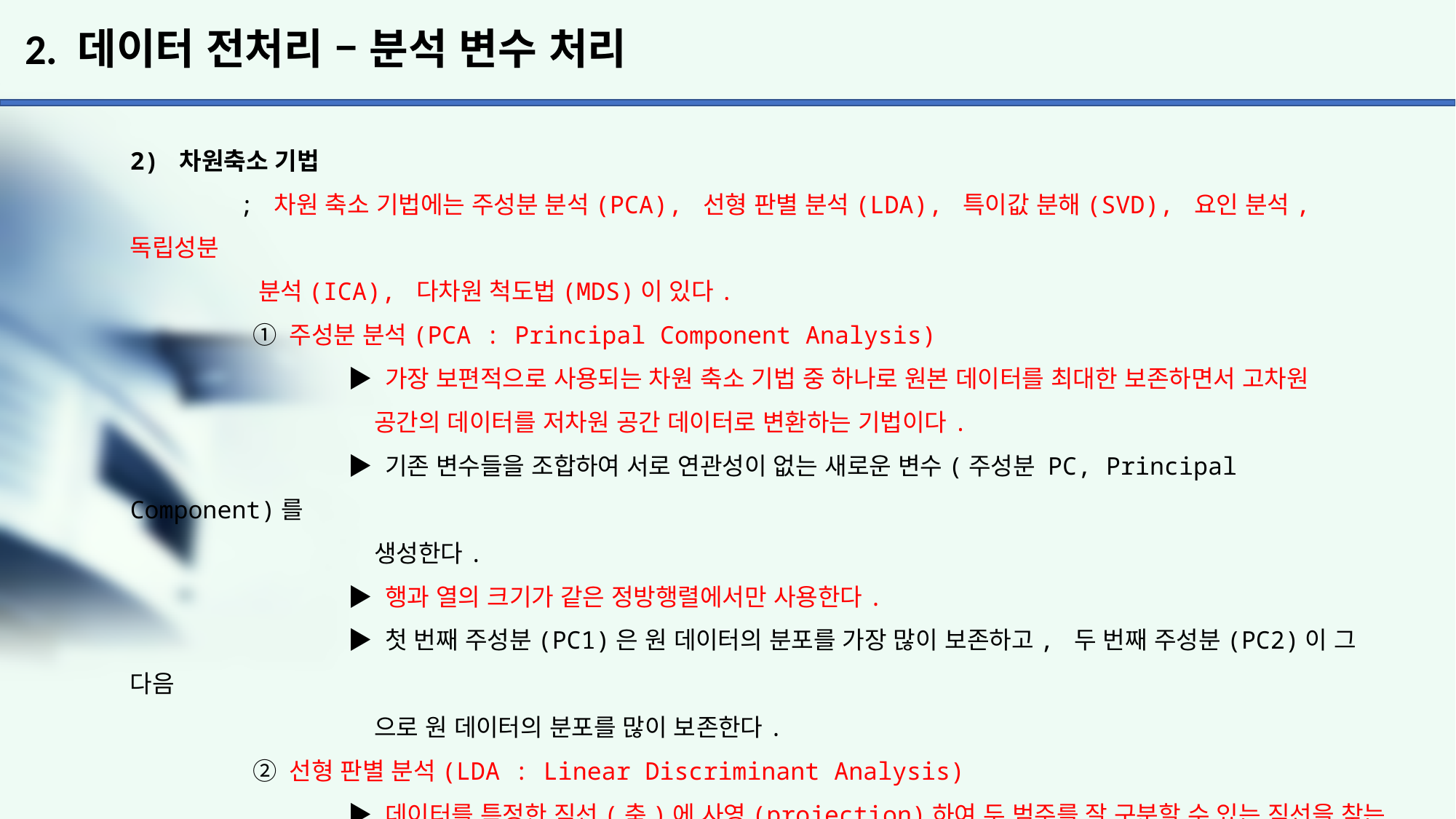

# 2. 데이터 전처리 – 분석 변수 처리
2) 차원축소 기법
	; 차원 축소 기법에는 주성분 분석(PCA), 선형 판별 분석(LDA), 특이값 분해(SVD), 요인 분석, 독립성분
	  분석(ICA), 다차원 척도법(MDS)이 있다.
	  ① 주성분 분석(PCA : Principal Component Analysis)
		▶ 가장 보편적으로 사용되는 차원 축소 기법 중 하나로 원본 데이터를 최대한 보존하면서 고차원
		   공간의 데이터를 저차원 공간 데이터로 변환하는 기법이다.
		▶ 기존 변수들을 조합하여 서로 연관성이 없는 새로운 변수(주성분 PC, Principal Component)를
		   생성한다.
		▶ 행과 열의 크기가 같은 정방행렬에서만 사용한다.
		▶ 첫 번째 주성분(PC1)은 원 데이터의 분포를 가장 많이 보존하고, 두 번째 주성분(PC2)이 그 다음
		   으로 원 데이터의 분포를 많이 보존한다.
	  ② 선형 판별 분석(LDA : Linear Discriminant Analysis)
		▶ 데이터를 특정한 직선(축)에 사영(projection)하여 두 범주를 잘 구분할 수 있는 직선을 찾는
		   기법이다. 사영 또는 투영은 어떤 집합을 부분집합으로 특정한 조건을 만족시키면서 옮기는 작용
		   이다.